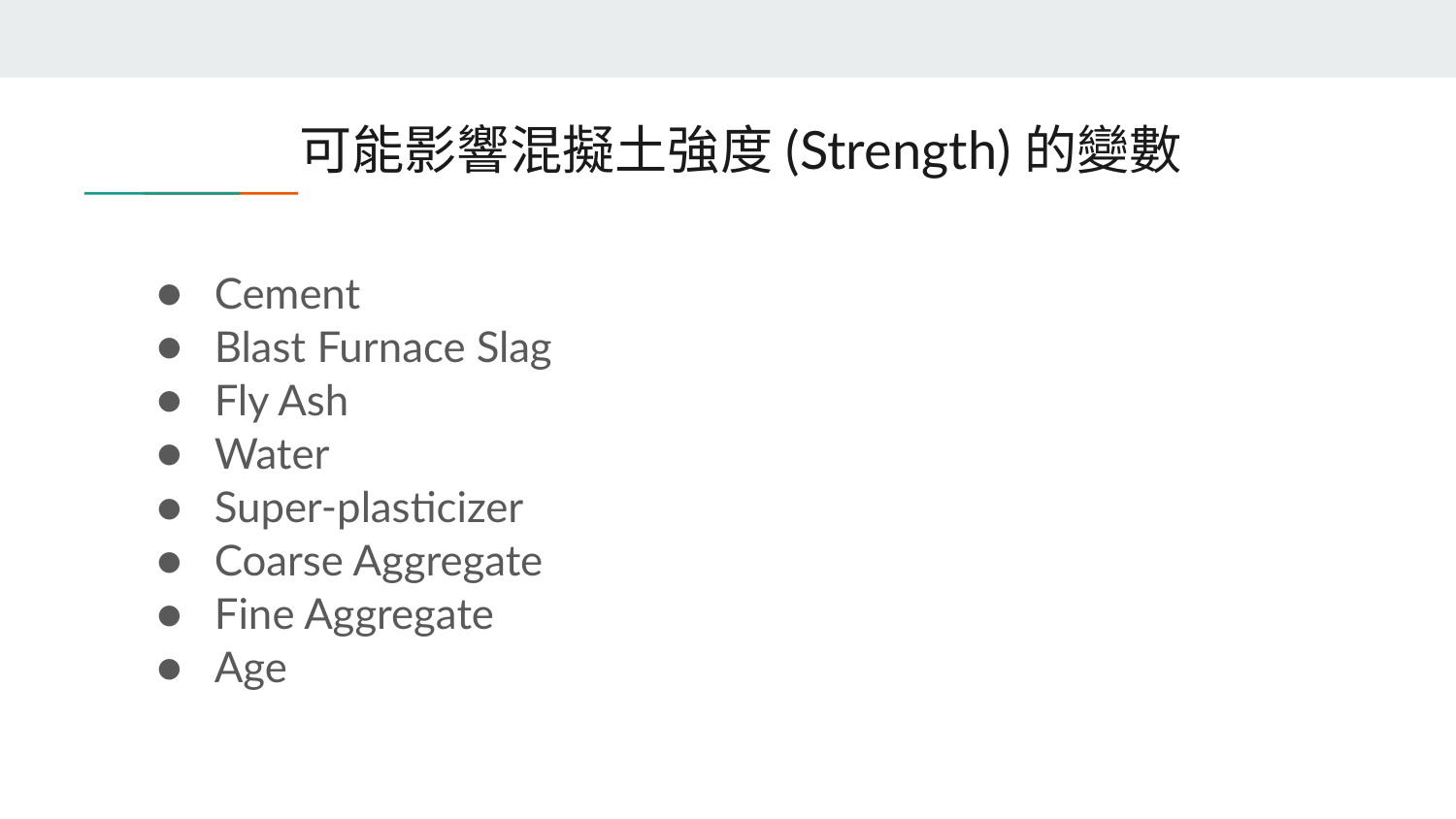

# 可能影響混擬土強度(Strength)的變數

Cement
Blast Furnace Slag
Fly Ash
Water
Super-plasticizer
Coarse Aggregate
Fine Aggregate
Age